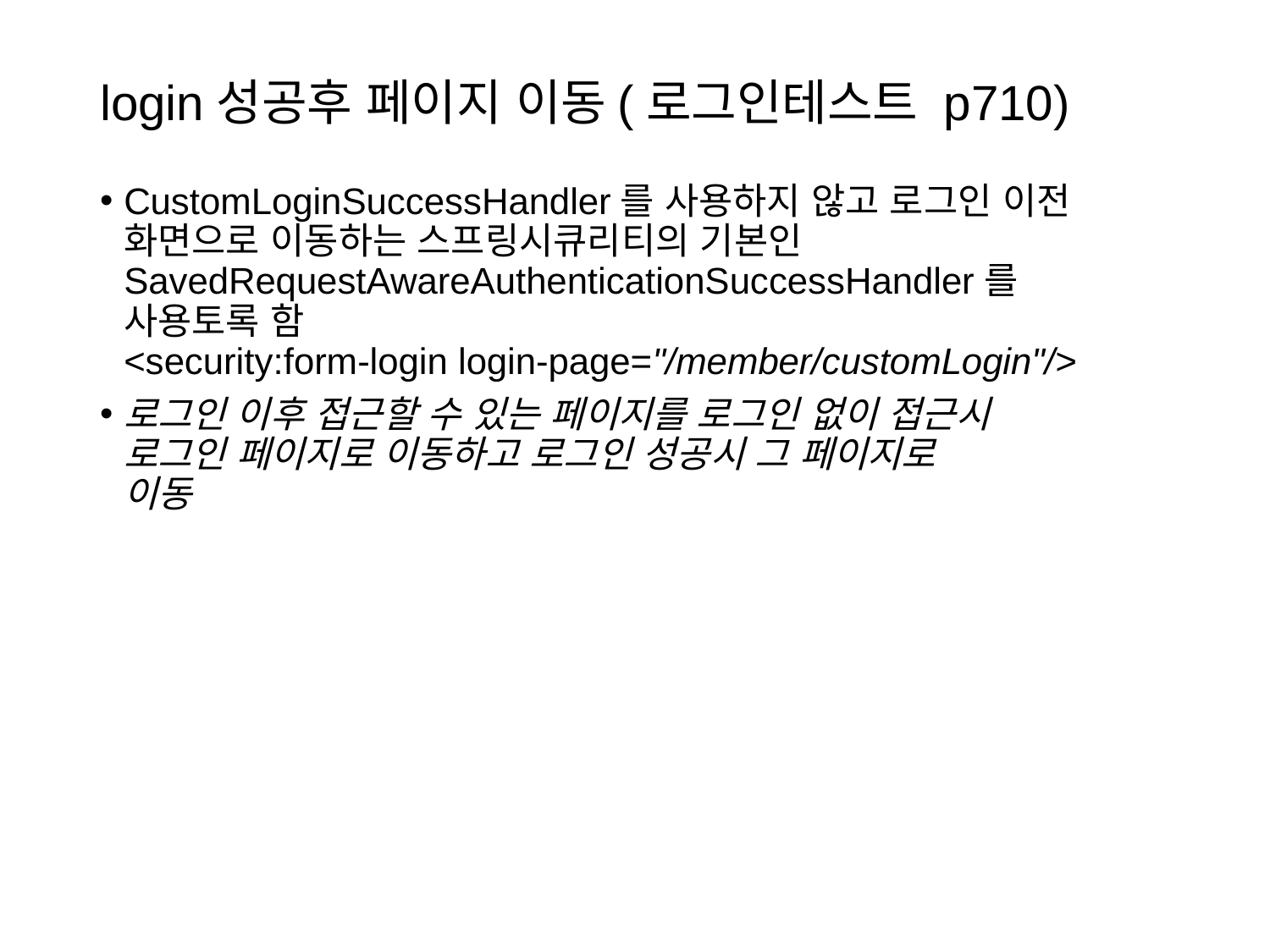

# login성공후 페이지 이동(로그인테스트 p710)
CustomLoginSuccessHandler를 사용하지 않고 로그인 이전
화면으로 이동하는 스프링시큐리티의 기본인
SavedRequestAwareAuthenticationSuccessHandler를
사용토록 함
<security:form-login login-page="/member/customLogin"/>
로그인 이후 접근할 수 있는 페이지를 로그인 없이 접근시
로그인 페이지로 이동하고 로그인 성공시 그 페이지로
이동